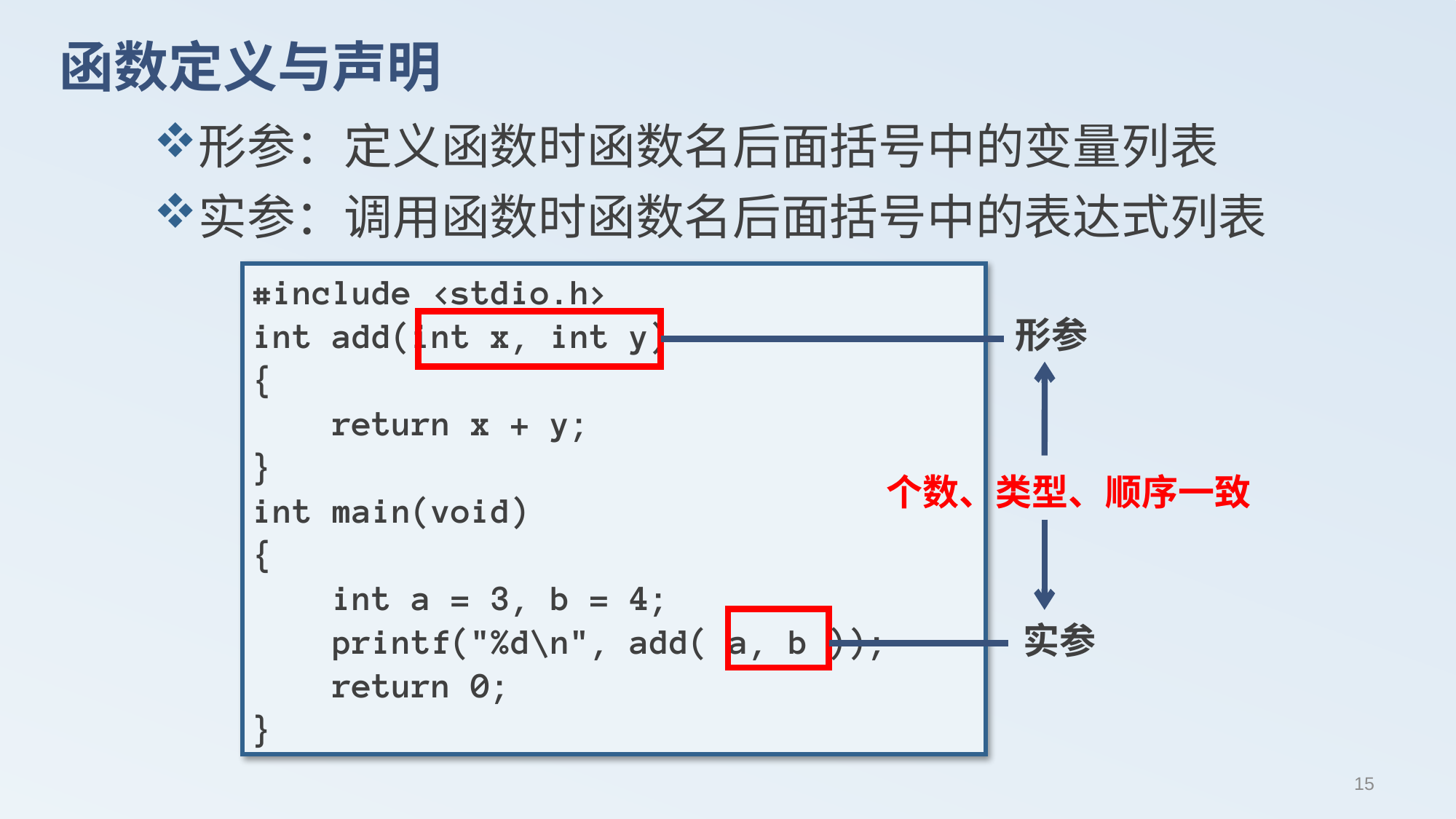

# 函数定义与声明
形参：定义函数时函数名后面括号中的变量列表
实参：调用函数时函数名后面括号中的表达式列表
#include <stdio.h>
int add(int x, int y)
{
    return x + y;
}
int main(void)
{
    int a = 3, b = 4;
    printf("%d\n", add( a, b ));
    return 0;
}
形参

个数、类型、顺序一致

实参